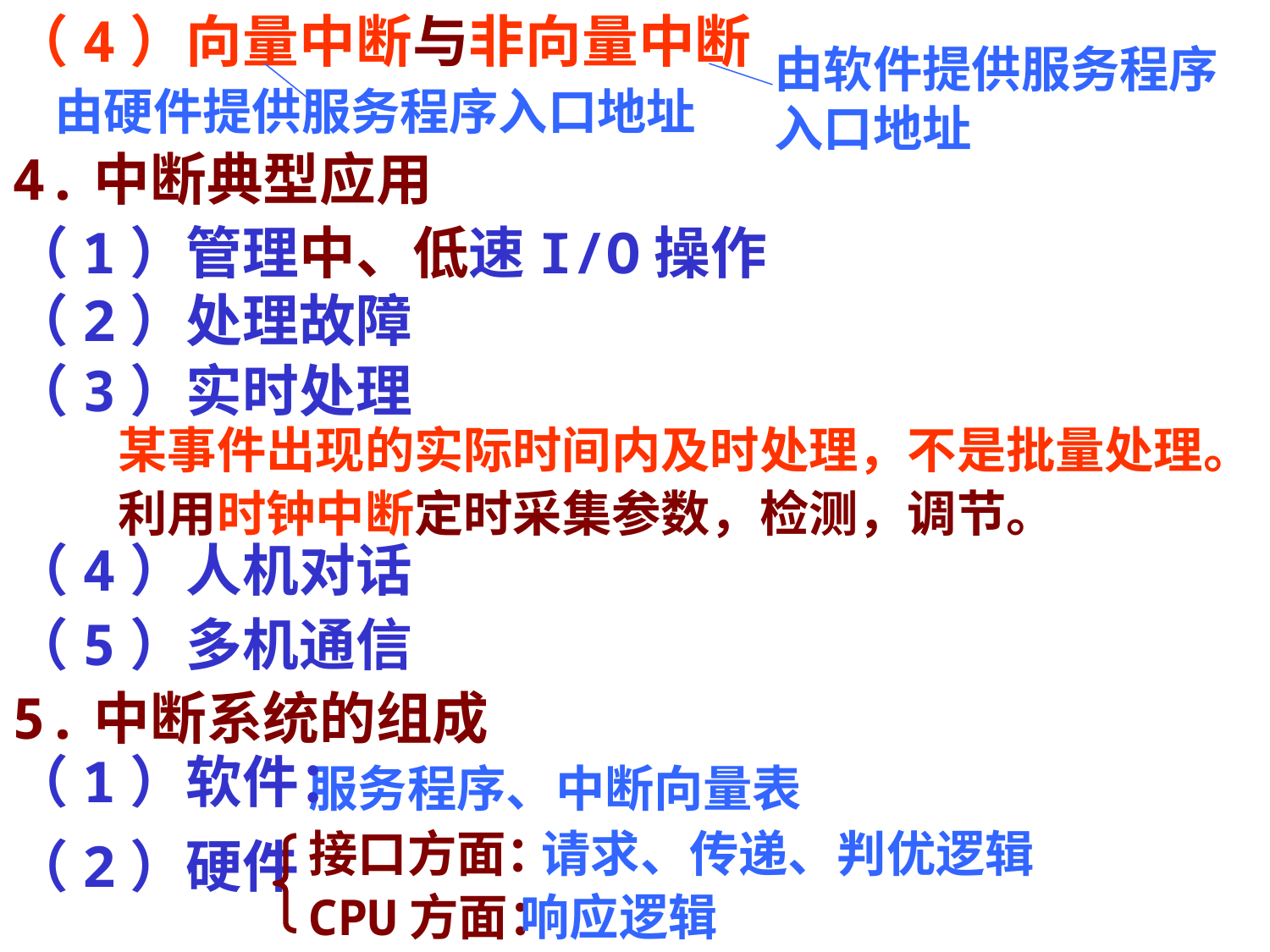

（4）向量中断与非向量中断
由软件提供服务程序入口地址

由硬件提供服务程序入口地址
4.中断典型应用
（1）管理中、低速I/O操作
（2）处理故障
（3）实时处理
某事件出现的实际时间内及时处理，不是批量处理。
利用时钟中断定时采集参数，检测，调节。
（4）人机对话
（5）多机通信
5.中断系统的组成
（1）软件：
服务程序、中断向量表
接口方面：
请求、传递、判优逻辑
（2）硬件

CPU方面：
响应逻辑